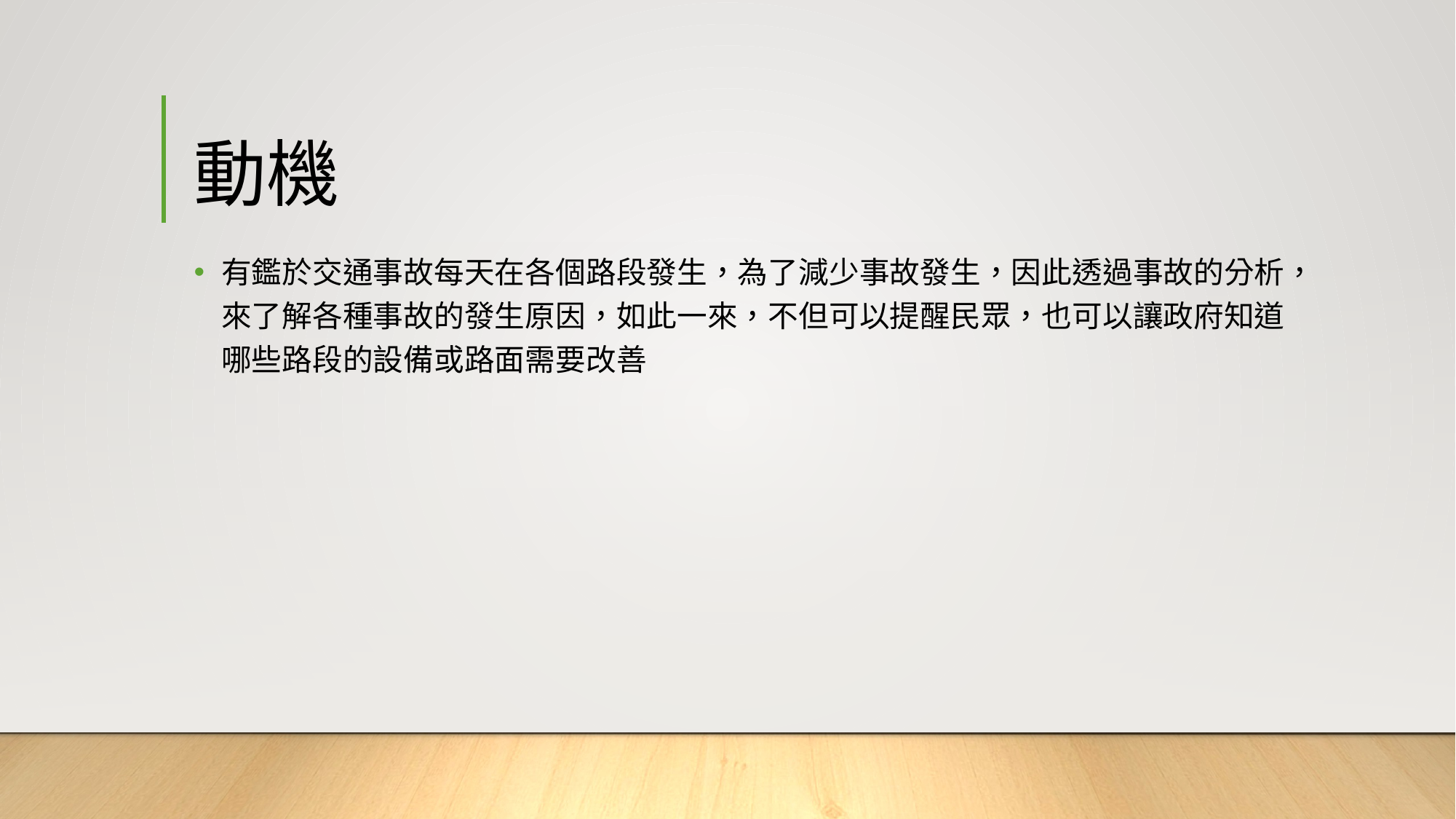

# 動機
有鑑於交通事故每天在各個路段發生，為了減少事故發生，因此透過事故的分析，來了解各種事故的發生原因，如此一來，不但可以提醒民眾，也可以讓政府知道哪些路段的設備或路面需要改善